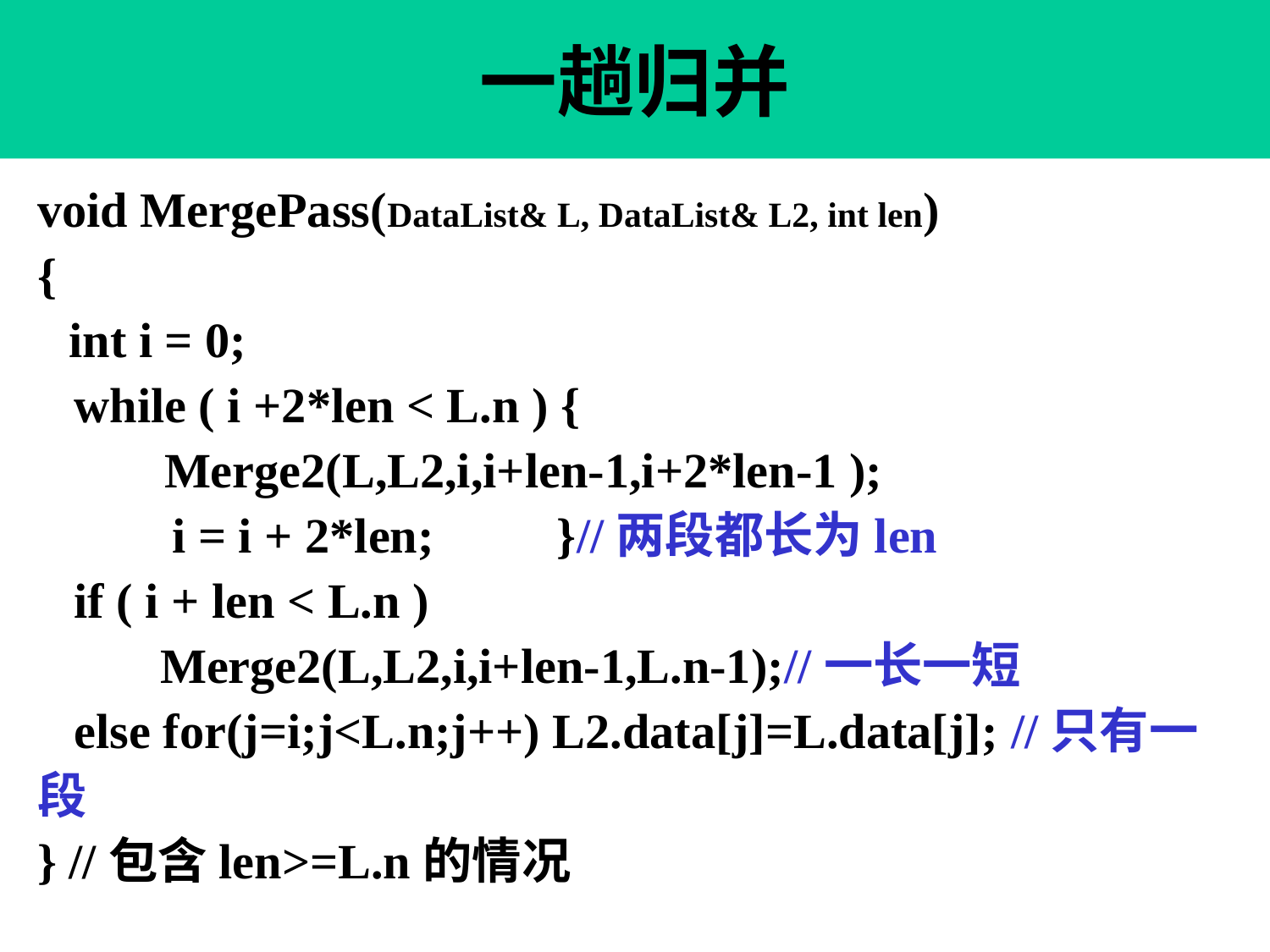

一趟归并
void MergePass(DataList& L, DataList& L2, int len)
{
   int i = 0;
   while ( i +2*len < L.n ) {
	Merge2(L,L2,i,i+len-1,i+2*len-1 );
           i = i + 2*len;          }//两段都长为len
   if ( i + len < L.n )
          Merge2(L,L2,i,i+len-1,L.n-1);//一长一短
   else for(j=i;j<L.n;j++) L2.data[j]=L.data[j]; //只有一段
} //包含len>=L.n的情况